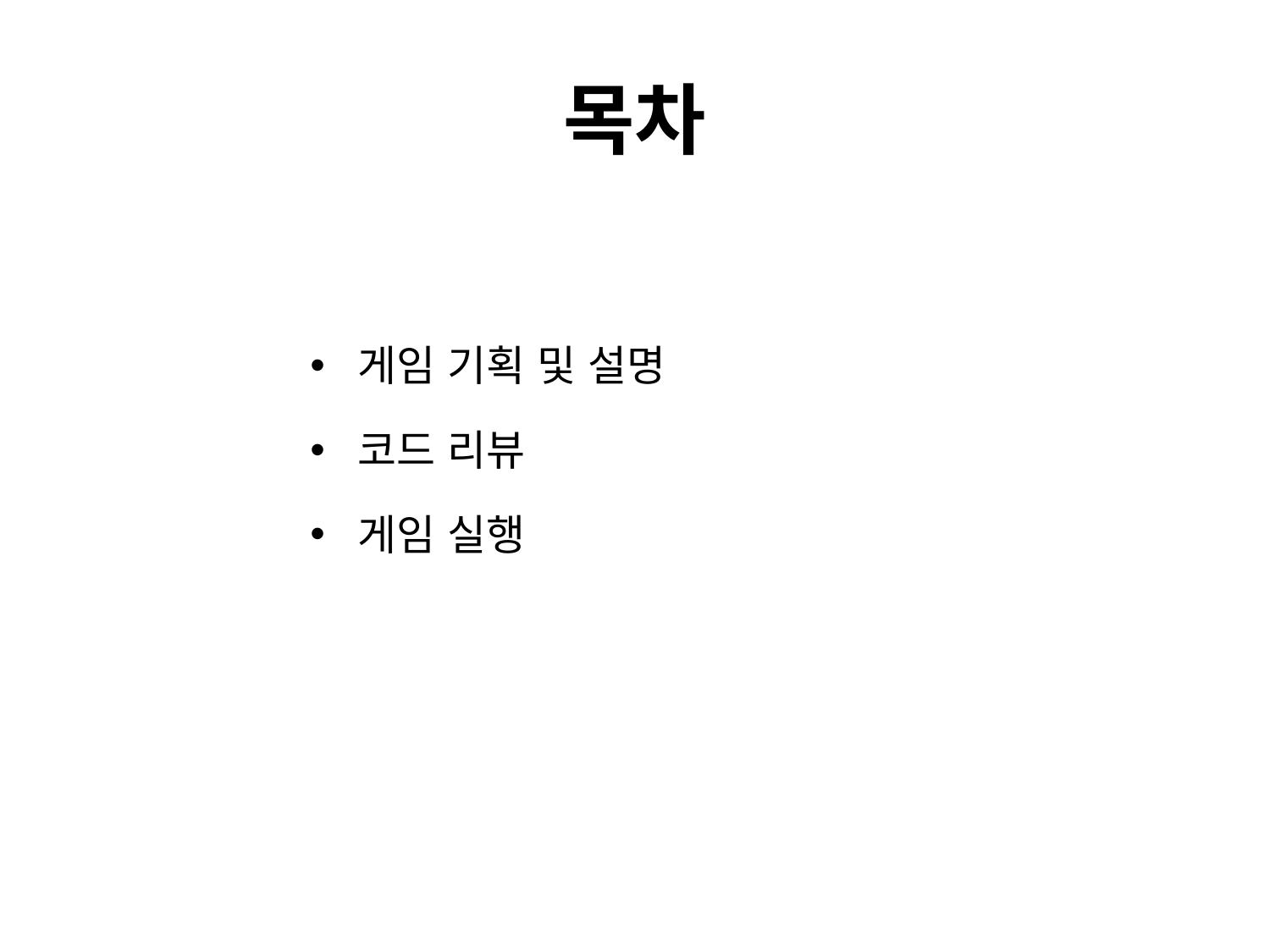

# 목차
게임 기획 및 설명
코드 리뷰
게임 실행